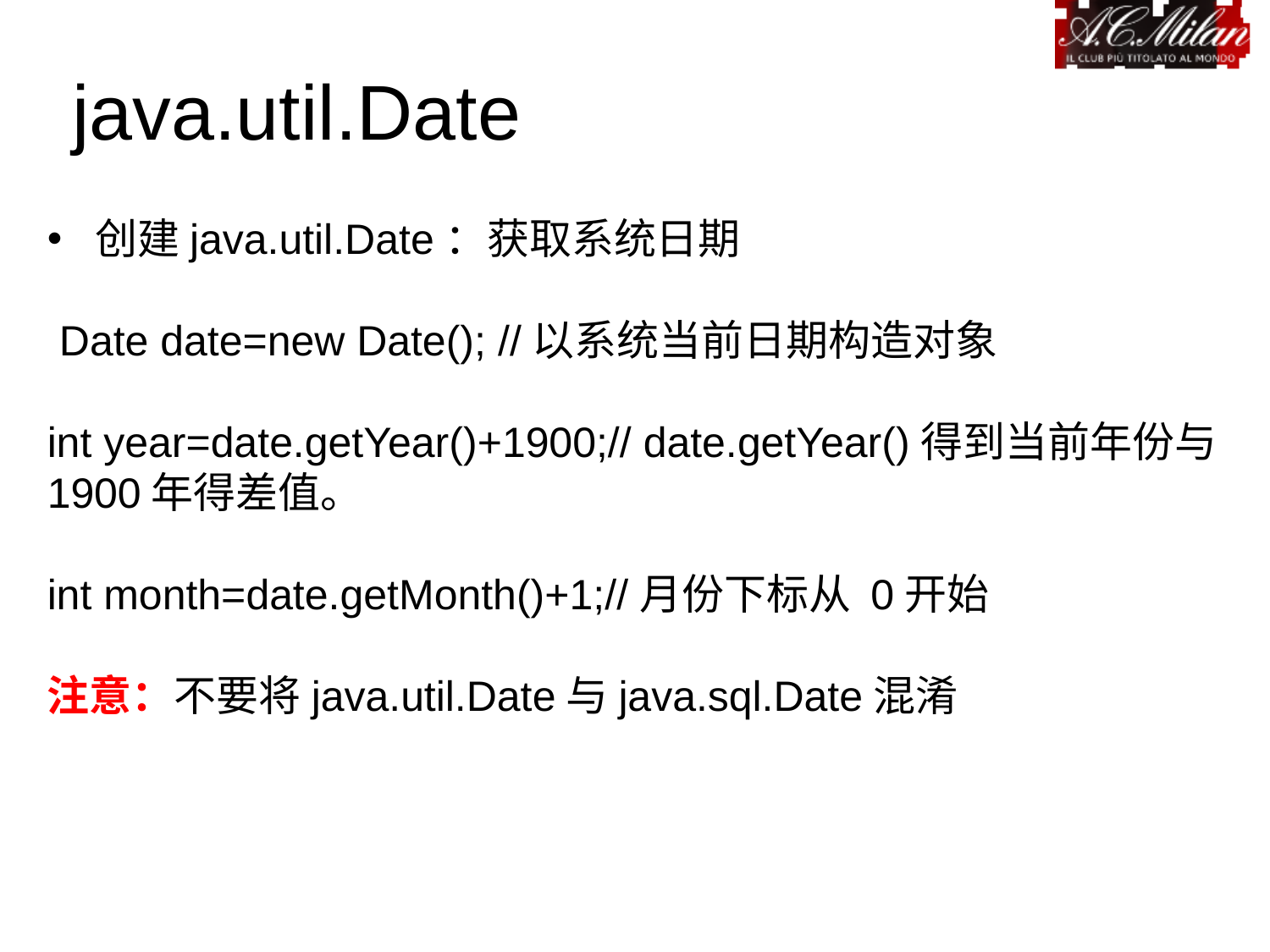

java.util.Date
创建java.util.Date：获取系统日期

 Date date=new Date(); //以系统当前日期构造对象

int year=date.getYear()+1900;// date.getYear()得到当前年份与1900年得差值。

int month=date.getMonth()+1;//月份下标从 0开始

注意：不要将java.util.Date与java.sql.Date混淆